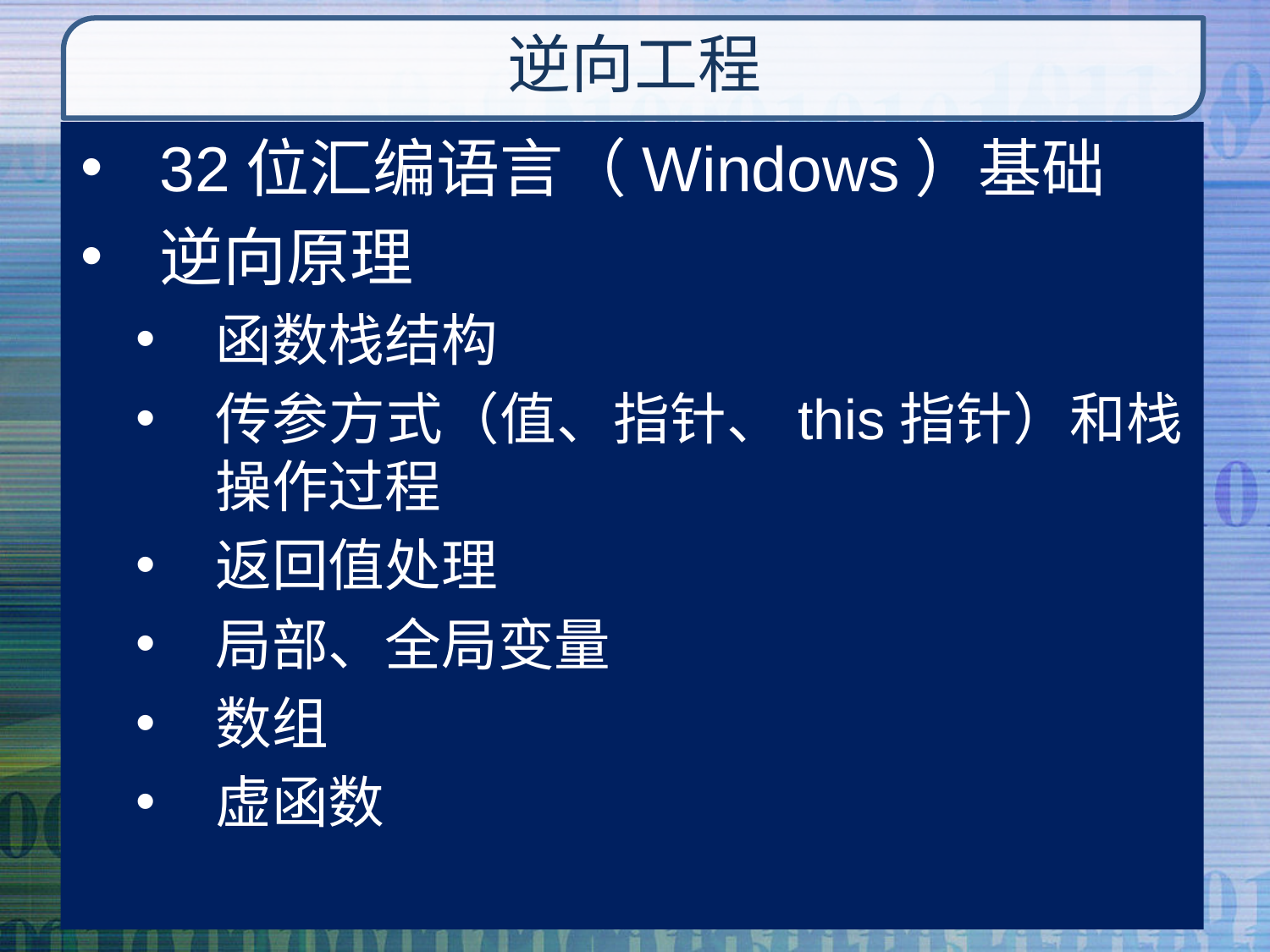

# 逆向工程
32位汇编语言（Windows）基础
逆向原理
函数栈结构
传参方式（值、指针、this指针）和栈操作过程
返回值处理
局部、全局变量
数组
虚函数